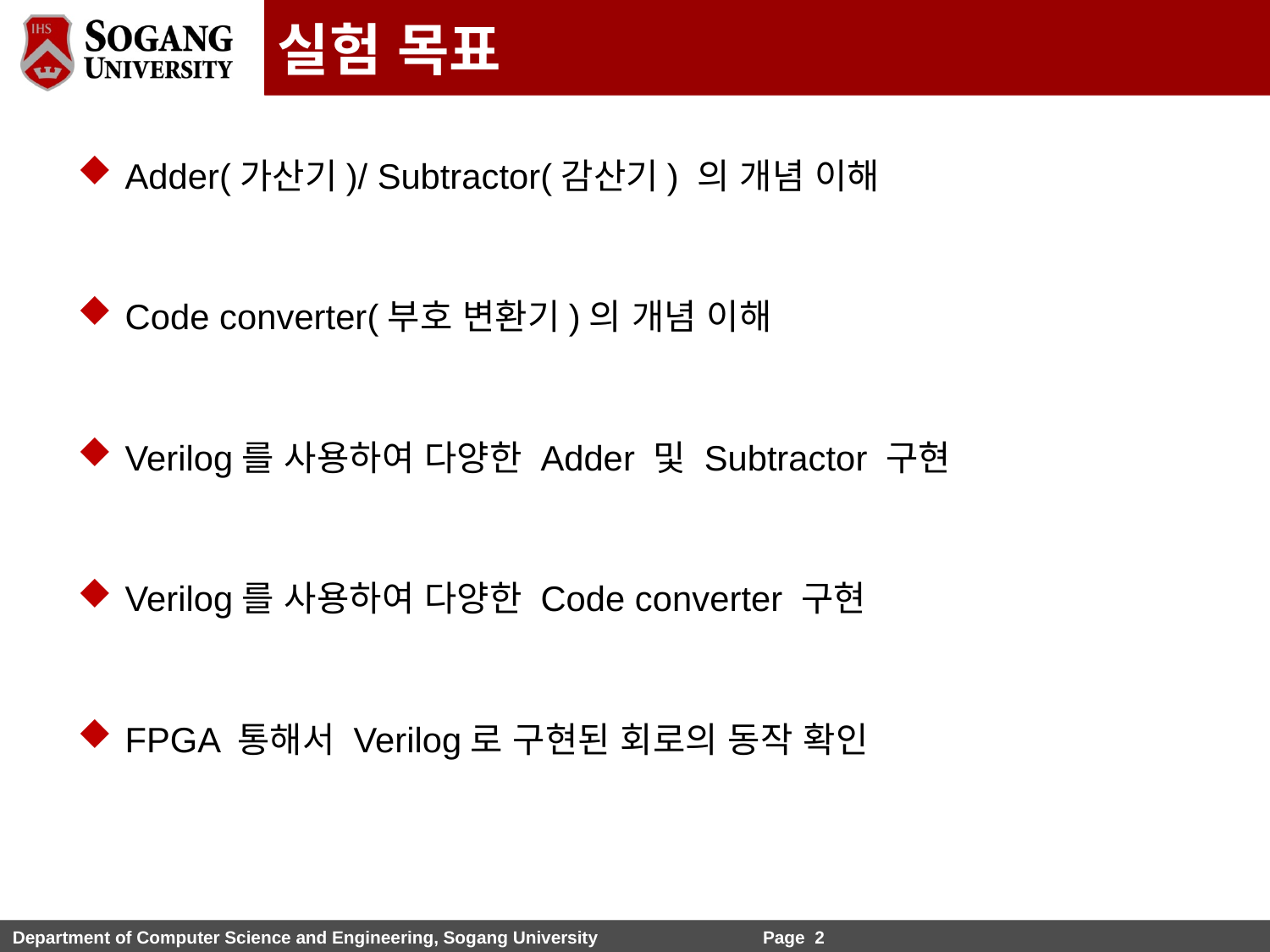

실험 목표
Adder(가산기)/ Subtractor(감산기) 의 개념 이해

Code converter(부호 변환기)의 개념 이해

Verilog를 사용하여 다양한 Adder 및 Subtractor 구현

Verilog를 사용하여 다양한 Code converter 구현

FPGA 통해서 Verilog로 구현된 회로의 동작 확인